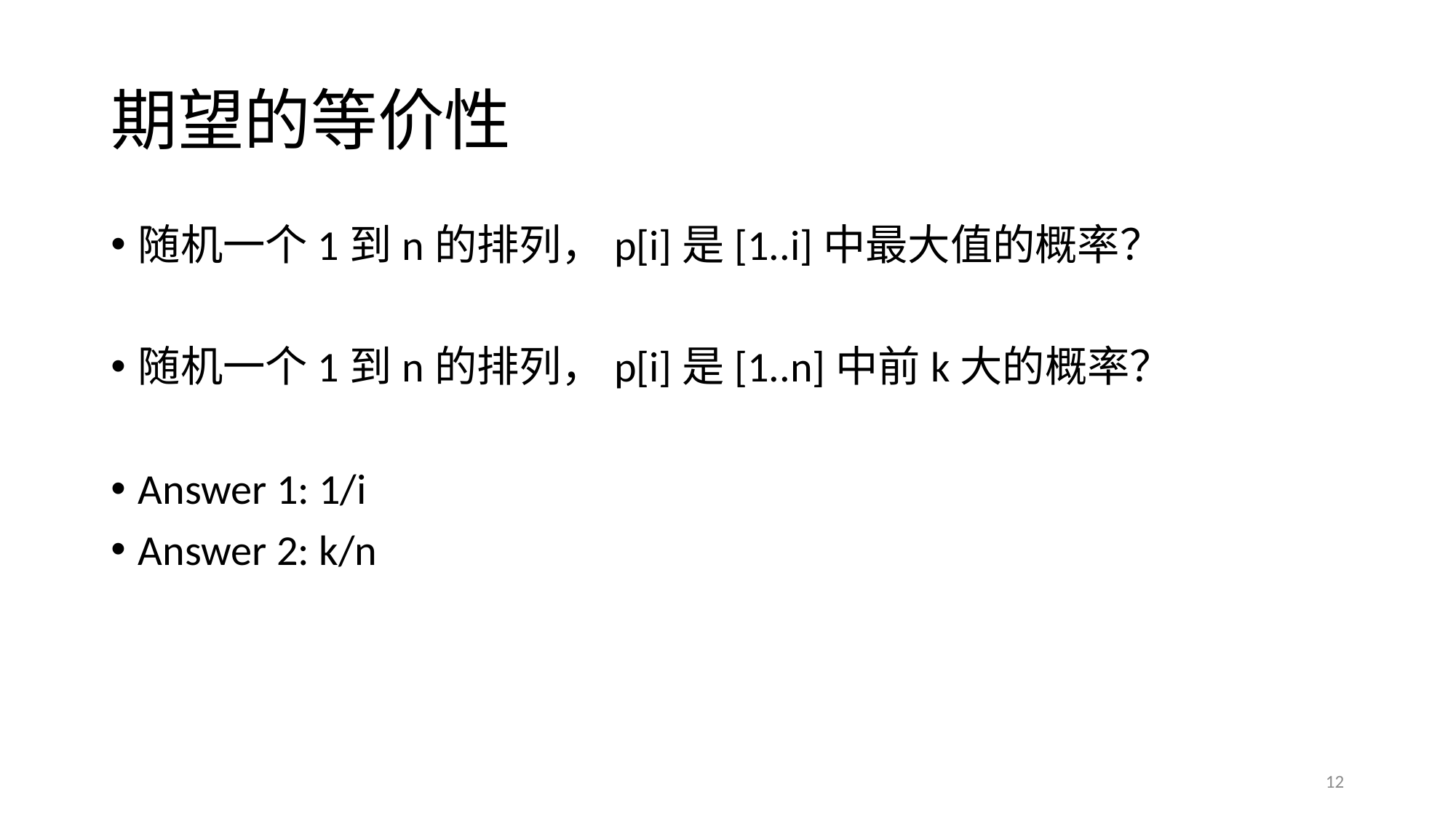

# 期望的等价性
随机一个1到n的排列，p[i]是[1..i]中最大值的概率？

随机一个1到n的排列，p[i]是[1..n]中前k大的概率？

Answer 1: 1/i
Answer 2: k/n
12